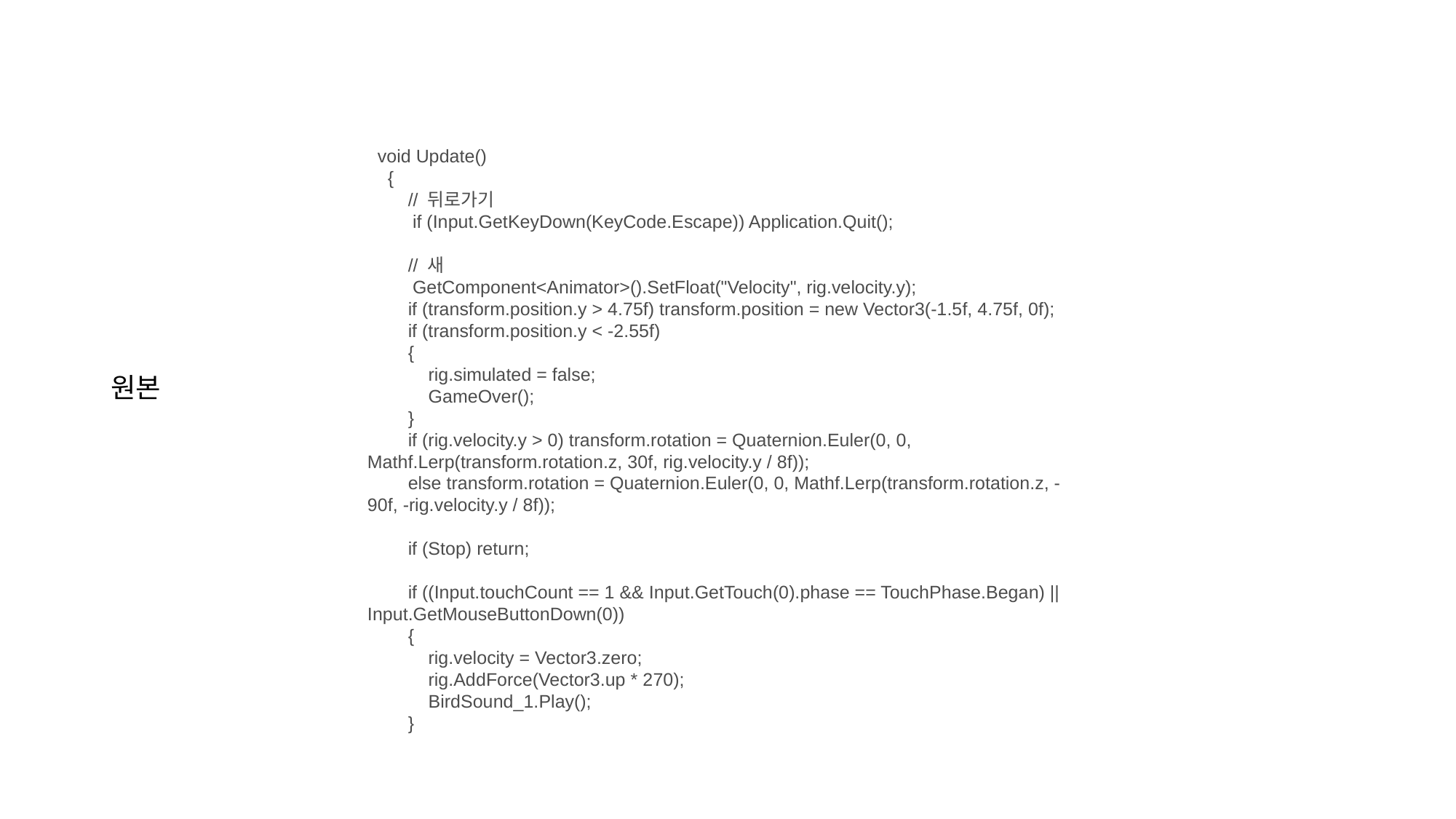

void Update()
    {
        // 뒤로가기
        if (Input.GetKeyDown(KeyCode.Escape)) Application.Quit();
        // 새
        GetComponent<Animator>().SetFloat("Velocity", rig.velocity.y);
        if (transform.position.y > 4.75f) transform.position = new Vector3(-1.5f, 4.75f, 0f);
        if (transform.position.y < -2.55f)
        {
            rig.simulated = false;
            GameOver();
        }
        if (rig.velocity.y > 0) transform.rotation = Quaternion.Euler(0, 0, Mathf.Lerp(transform.rotation.z, 30f, rig.velocity.y / 8f));
        else transform.rotation = Quaternion.Euler(0, 0, Mathf.Lerp(transform.rotation.z, -90f, -rig.velocity.y / 8f));
        if (Stop) return;
        if ((Input.touchCount == 1 && Input.GetTouch(0).phase == TouchPhase.Began) || Input.GetMouseButtonDown(0))
        {
            rig.velocity = Vector3.zero;
            rig.AddForce(Vector3.up * 270);
            BirdSound_1.Play();
        }
원본